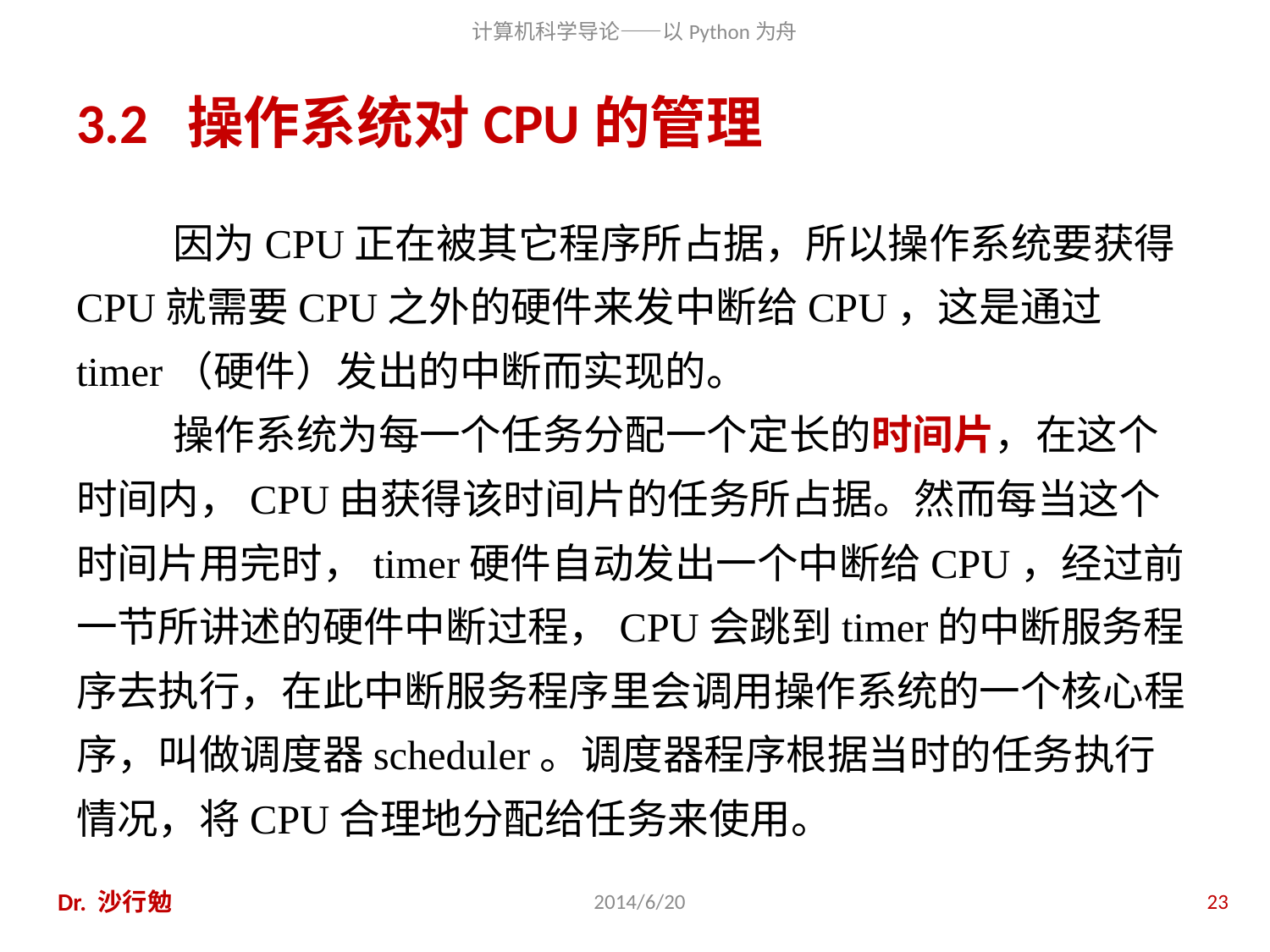

# 3.2  操作系统对CPU的管理
因为CPU正在被其它程序所占据，所以操作系统要获得CPU就需要CPU之外的硬件来发中断给CPU，这是通过timer（硬件）发出的中断而实现的。
操作系统为每一个任务分配一个定长的时间片，在这个时间内，CPU由获得该时间片的任务所占据。然而每当这个时间片用完时，timer硬件自动发出一个中断给CPU，经过前一节所讲述的硬件中断过程，CPU会跳到timer的中断服务程序去执行，在此中断服务程序里会调用操作系统的一个核心程序，叫做调度器scheduler。调度器程序根据当时的任务执行情况，将CPU合理地分配给任务来使用。
Dr. 沙行勉
2014/6/20
23